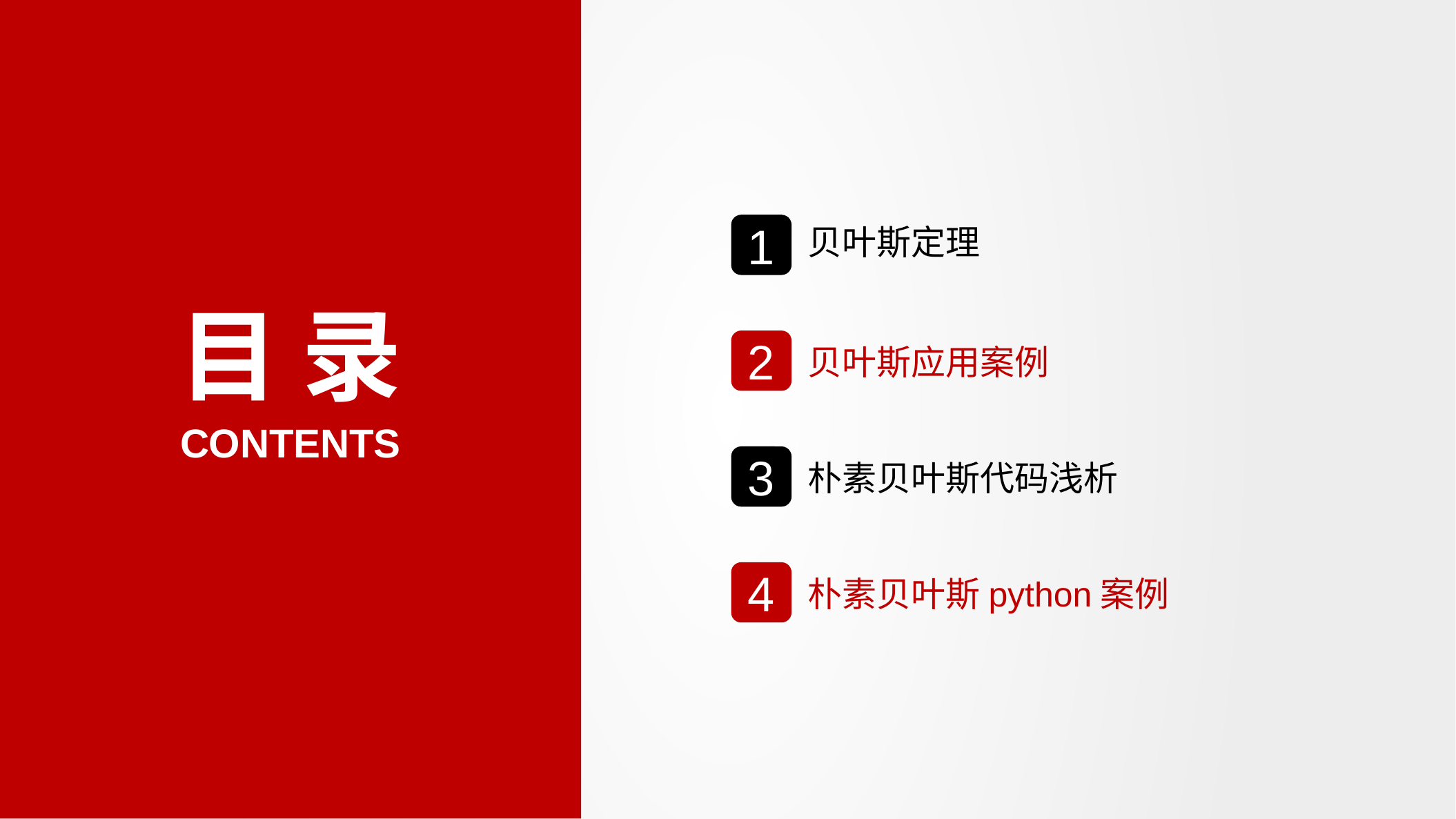

1
贝叶斯定理
目 录
2
贝叶斯应用案例
CONTENTS
3
朴素贝叶斯代码浅析
4
朴素贝叶斯python案例